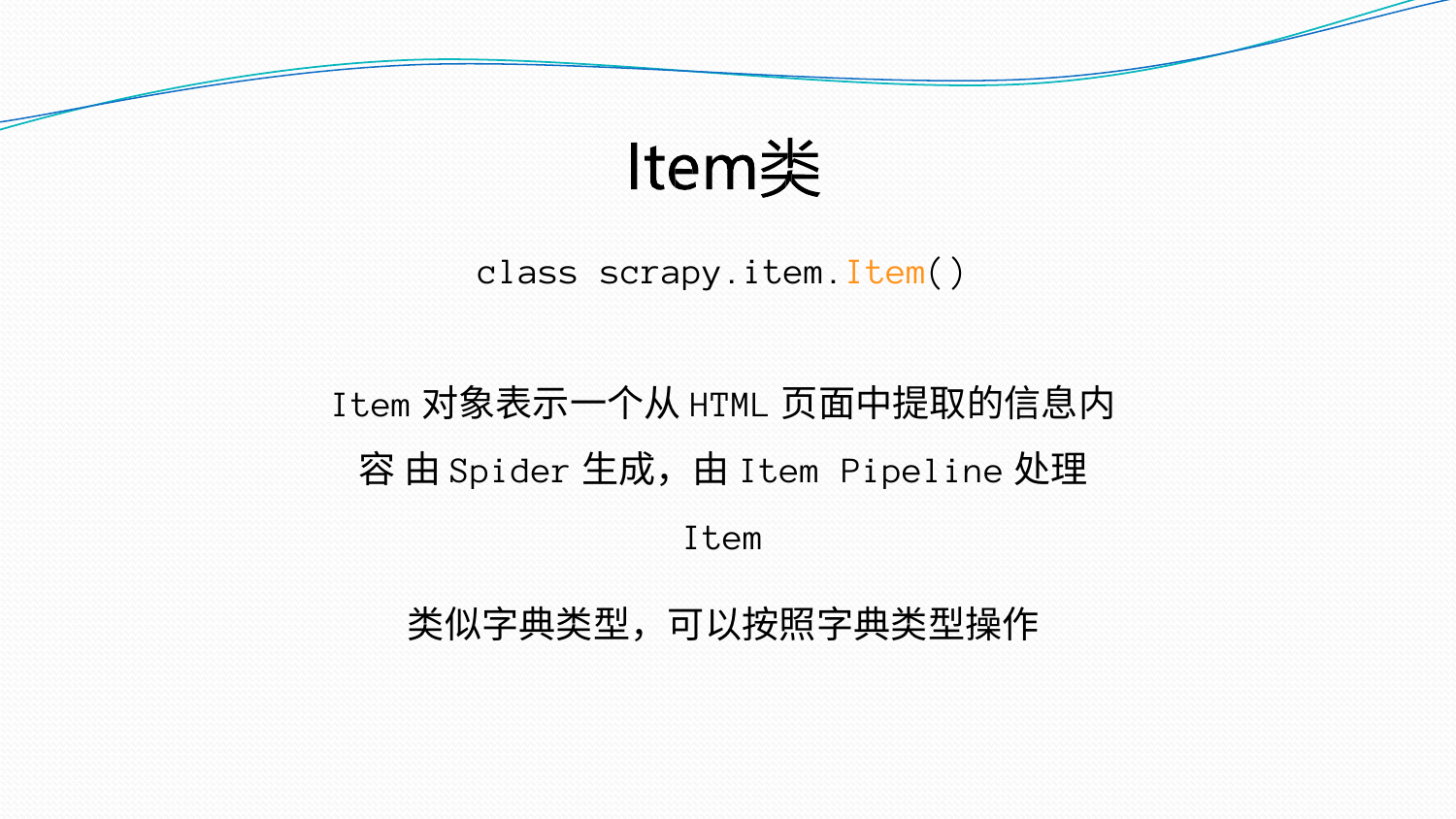

class scrapy.item.Item()

Item对象表示一个从HTML页面中提取的信息内容 由Spider生成，由Item Pipeline处理 Item
类似字典类型，可以按照字典类型操作